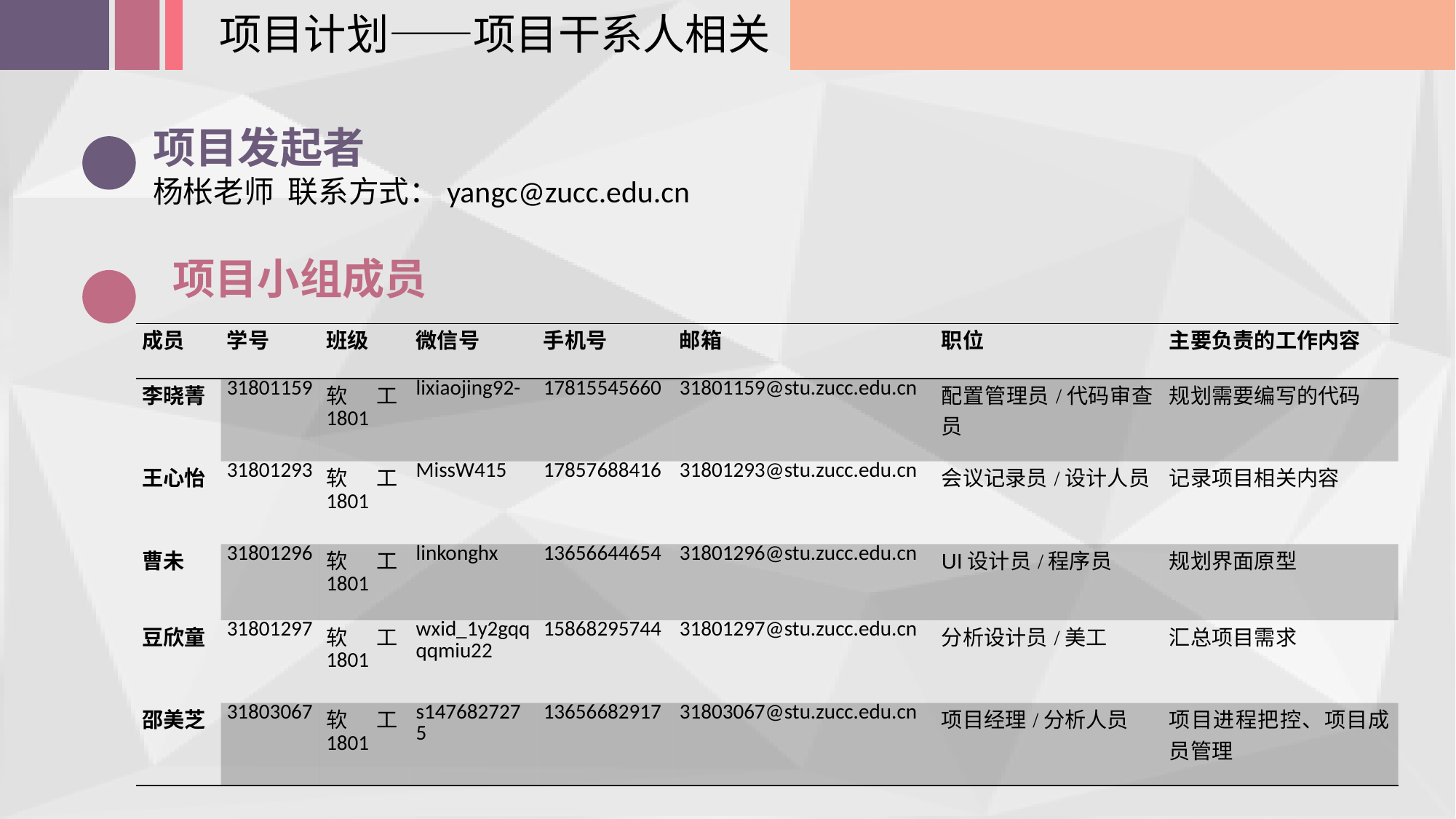

项目计划——项目干系人相关
项目发起者
杨枨老师  联系方式：yangc@zucc.edu.cn

项目小组成员

| 成员 | 学号 | 班级 | 微信号 | 手机号 | 邮箱 | 职位 | 主要负责的工作内容 |
| --- | --- | --- | --- | --- | --- | --- | --- |
| 李晓菁 | 31801159 | 软工1801 | lixiaojing92- | 17815545660 | 31801159@stu.zucc.edu.cn | 配置管理员/代码审查员 | 规划需要编写的代码 |
| 王心怡 | 31801293 | 软工1801 | MissW415 | 17857688416 | 31801293@stu.zucc.edu.cn | 会议记录员/设计人员 | 记录项目相关内容 |
| 曹未 | 31801296 | 软工1801 | linkonghx | 13656644654 | 31801296@stu.zucc.edu.cn | UI设计员/程序员 | 规划界面原型 |
| 豆欣童 | 31801297 | 软工1801 | wxid\_1y2gqqqqmiu22 | 15868295744 | 31801297@stu.zucc.edu.cn | 分析设计员/美工 | 汇总项目需求 |
| 邵美芝 | 31803067 | 软工1801 | s1476827275 | 13656682917 | 31803067@stu.zucc.edu.cn | 项目经理/分析人员 | 项目进程把控、项目成员管理 |